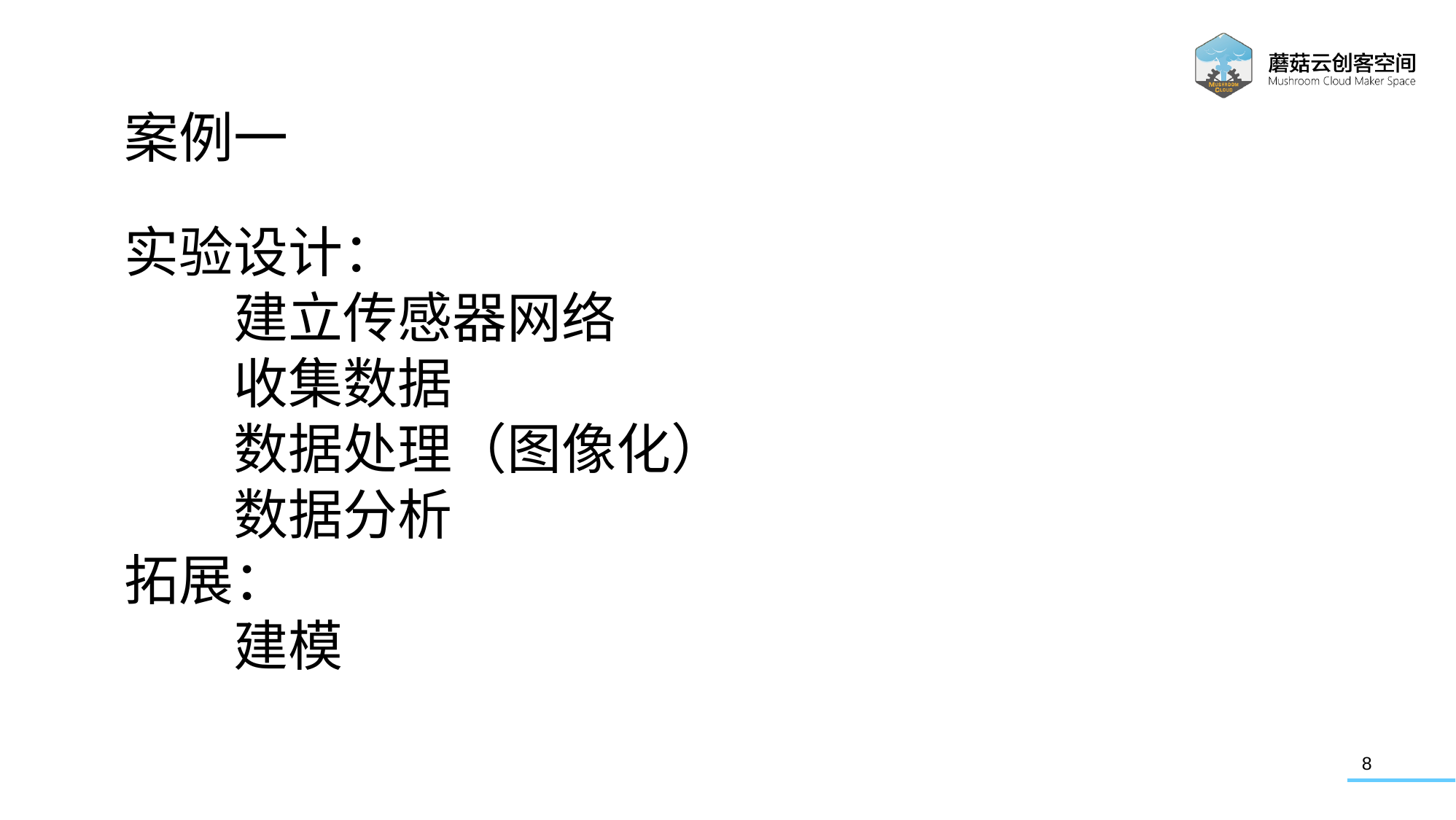

案例一
实验设计：
	建立传感器网络
	收集数据
	数据处理（图像化）
	数据分析
拓展：
	建模
8